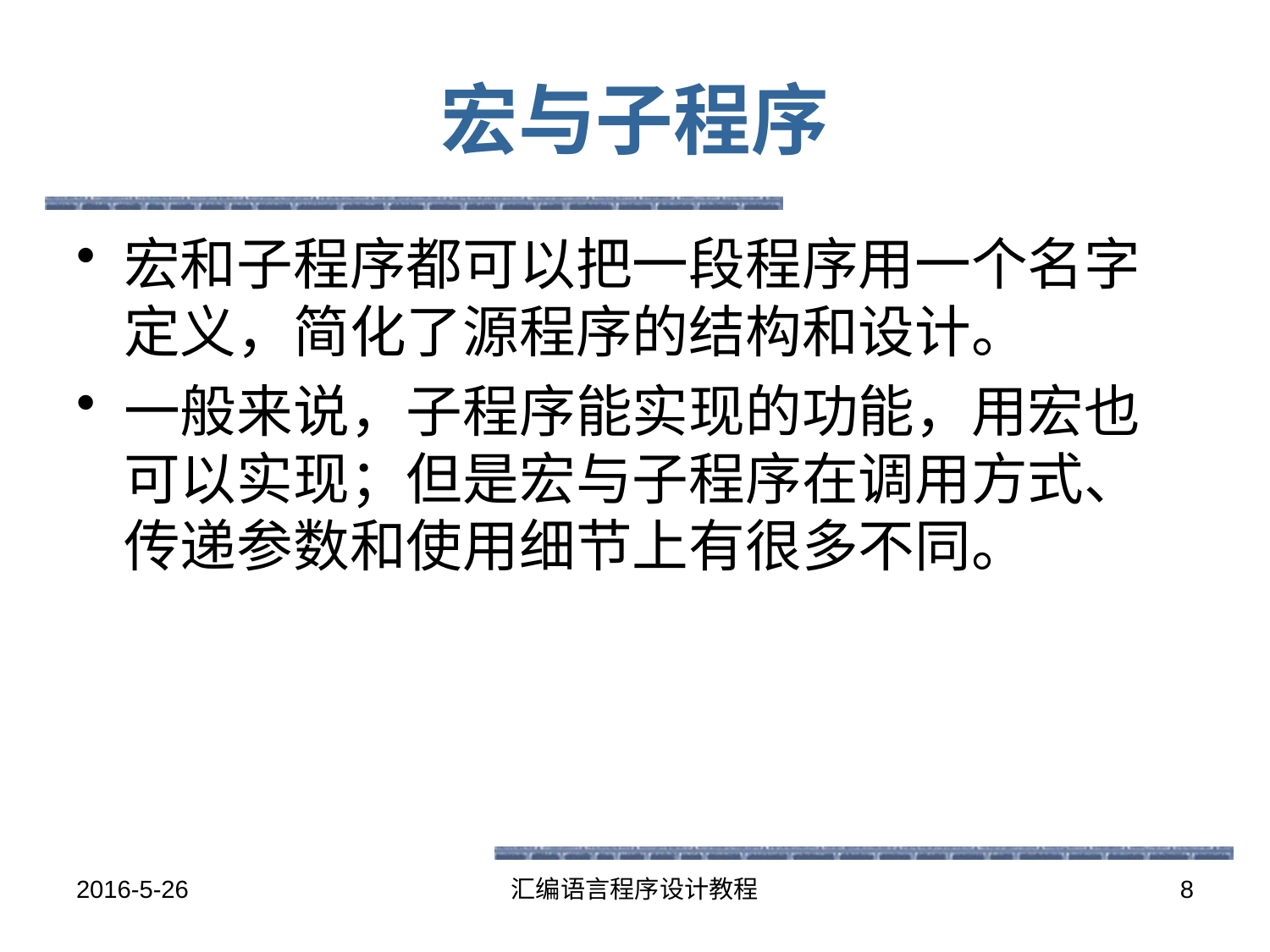

# 宏与子程序
宏和子程序都可以把一段程序用一个名字定义，简化了源程序的结构和设计。
一般来说，子程序能实现的功能，用宏也可以实现；但是宏与子程序在调用方式、传递参数和使用细节上有很多不同。
2016-5-26
汇编语言程序设计教程
8